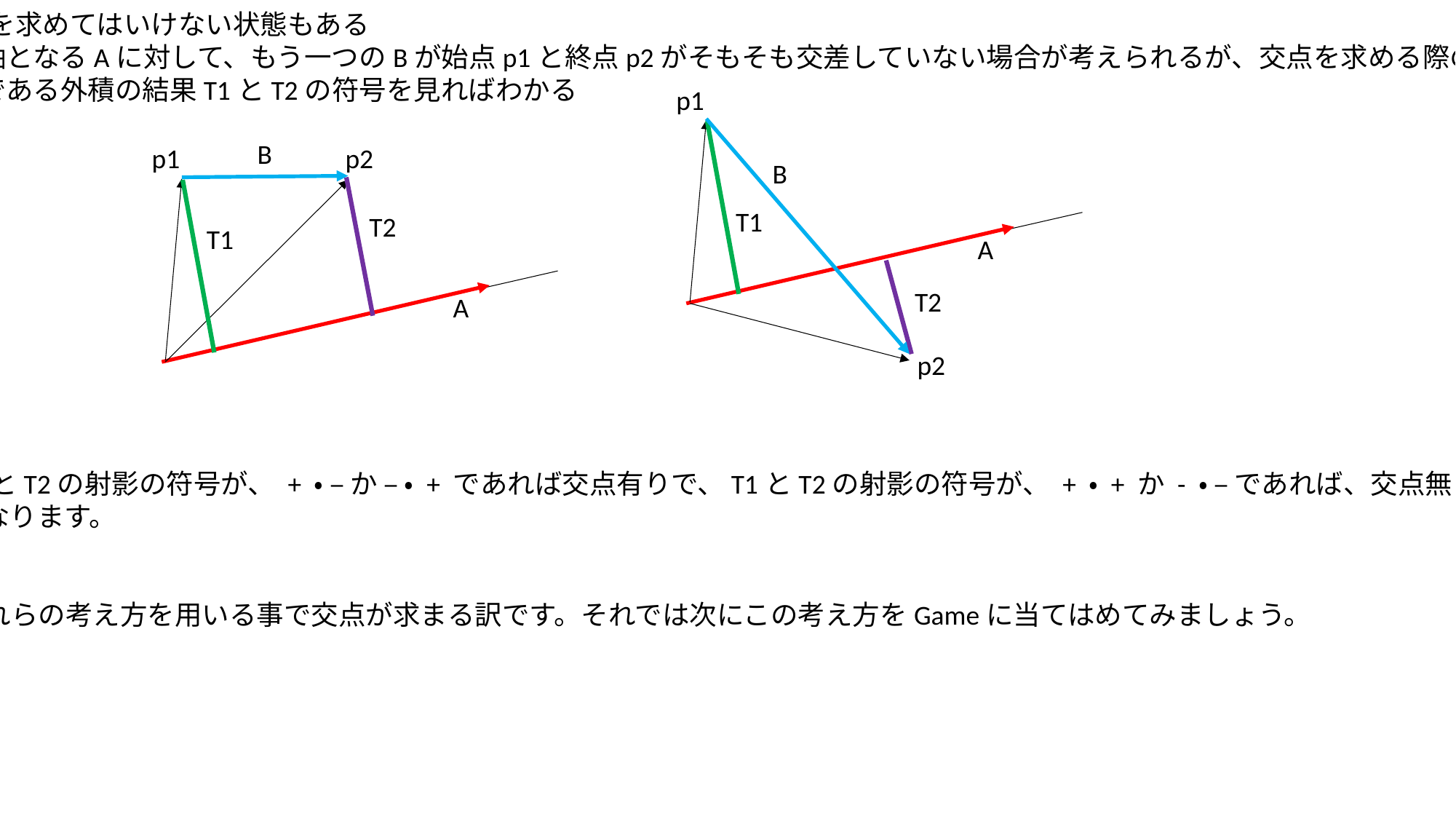

・交点を求めてはいけない状態もある
　　軸となるAに対して、もう一つのBが始点p1と終点p2がそもそも交差していない場合が考えられるが、交点を求める際の
計算である外積の結果T1とT2の符号を見ればわかる
p1
B
p1
p2
B
T1
T2
T1
A
T2
A
p2
T1とT2の射影の符号が、 + ・ – か – ・ + であれば交点有りで、T1とT2の射影の符号が、 + ・ + か - ・ – であれば、交点無し
となります。

これらの考え方を用いる事で交点が求まる訳です。それでは次にこの考え方をGameに当てはめてみましょう。